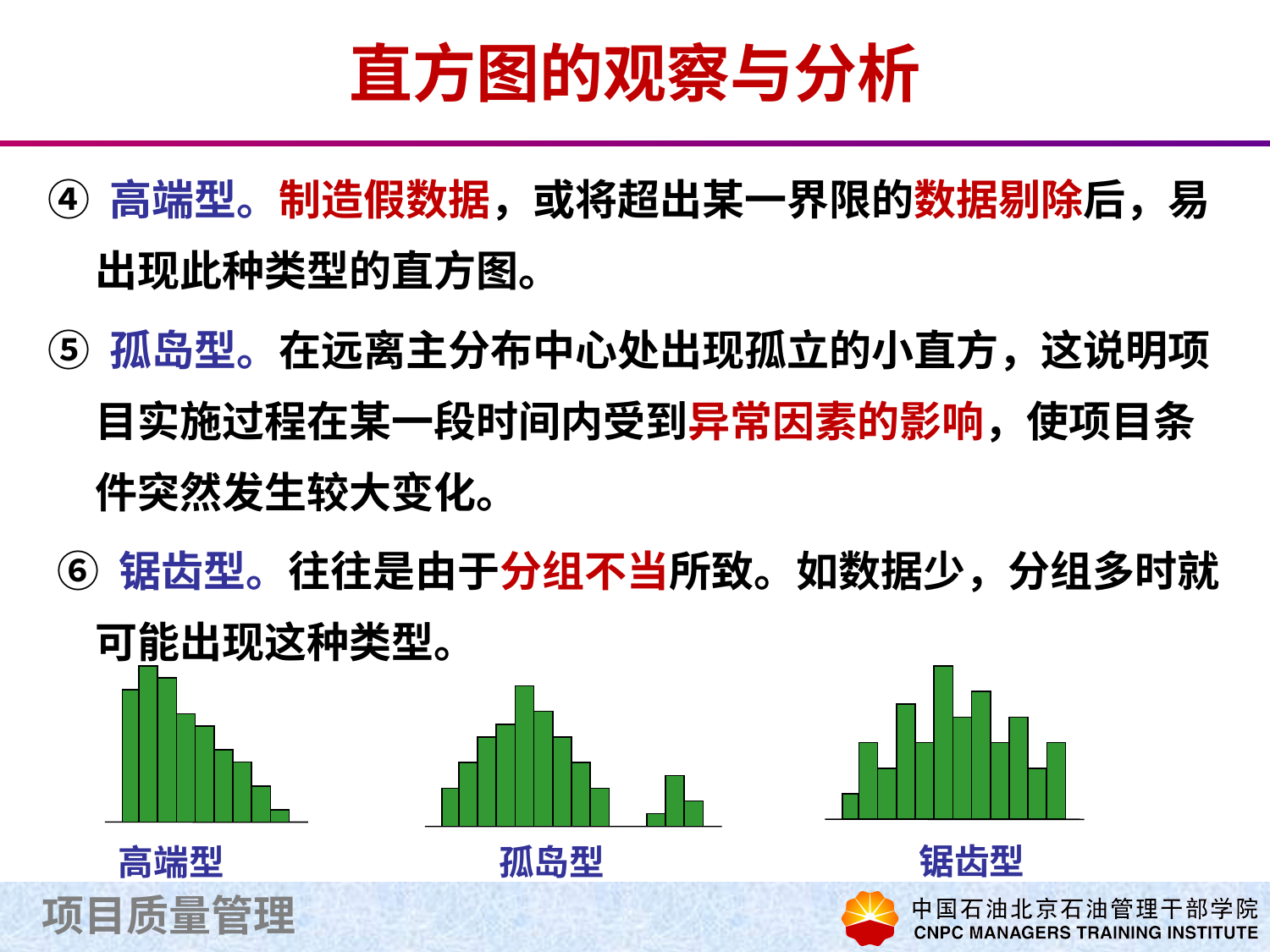

# 直方图的观察与分析
④ 高端型。制造假数据，或将超出某一界限的数据剔除后，易出现此种类型的直方图。
⑤ 孤岛型。在远离主分布中心处出现孤立的小直方，这说明项目实施过程在某一段时间内受到异常因素的影响，使项目条件突然发生较大变化。
 ⑥ 锯齿型。往往是由于分组不当所致。如数据少，分组多时就可能出现这种类型。

锯齿型
高端型
孤岛型